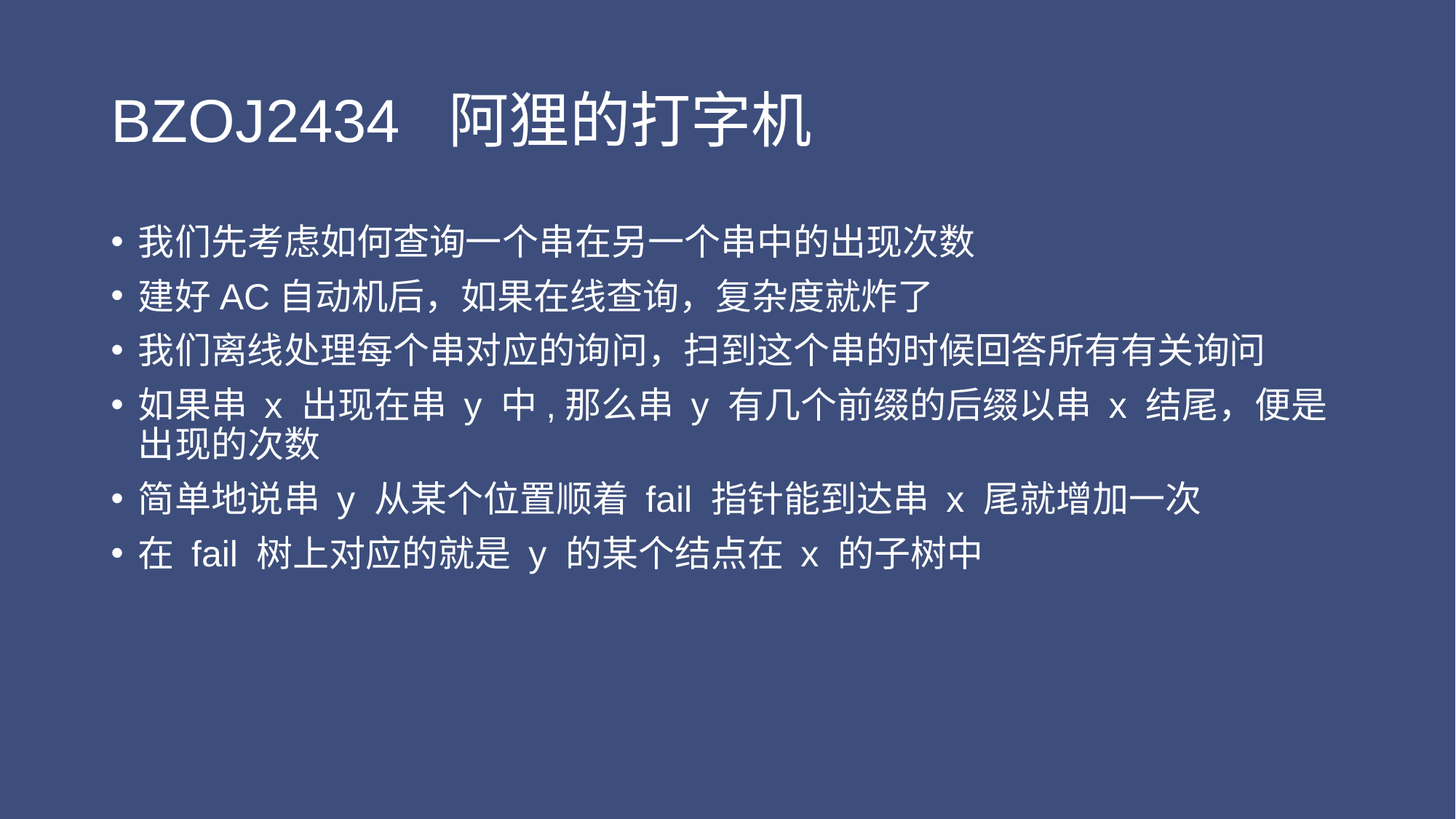

# BZOJ2434  阿狸的打字机
我们先考虑如何查询一个串在另一个串中的出现次数
建好AC自动机后，如果在线查询，复杂度就炸了
我们离线处理每个串对应的询问，扫到这个串的时候回答所有有关询问
如果串 x 出现在串 y 中,那么串 y 有几个前缀的后缀以串 x 结尾，便是出现的次数
简单地说串 y 从某个位置顺着 fail 指针能到达串 x 尾就增加一次
在 fail 树上对应的就是 y 的某个结点在 x 的子树中